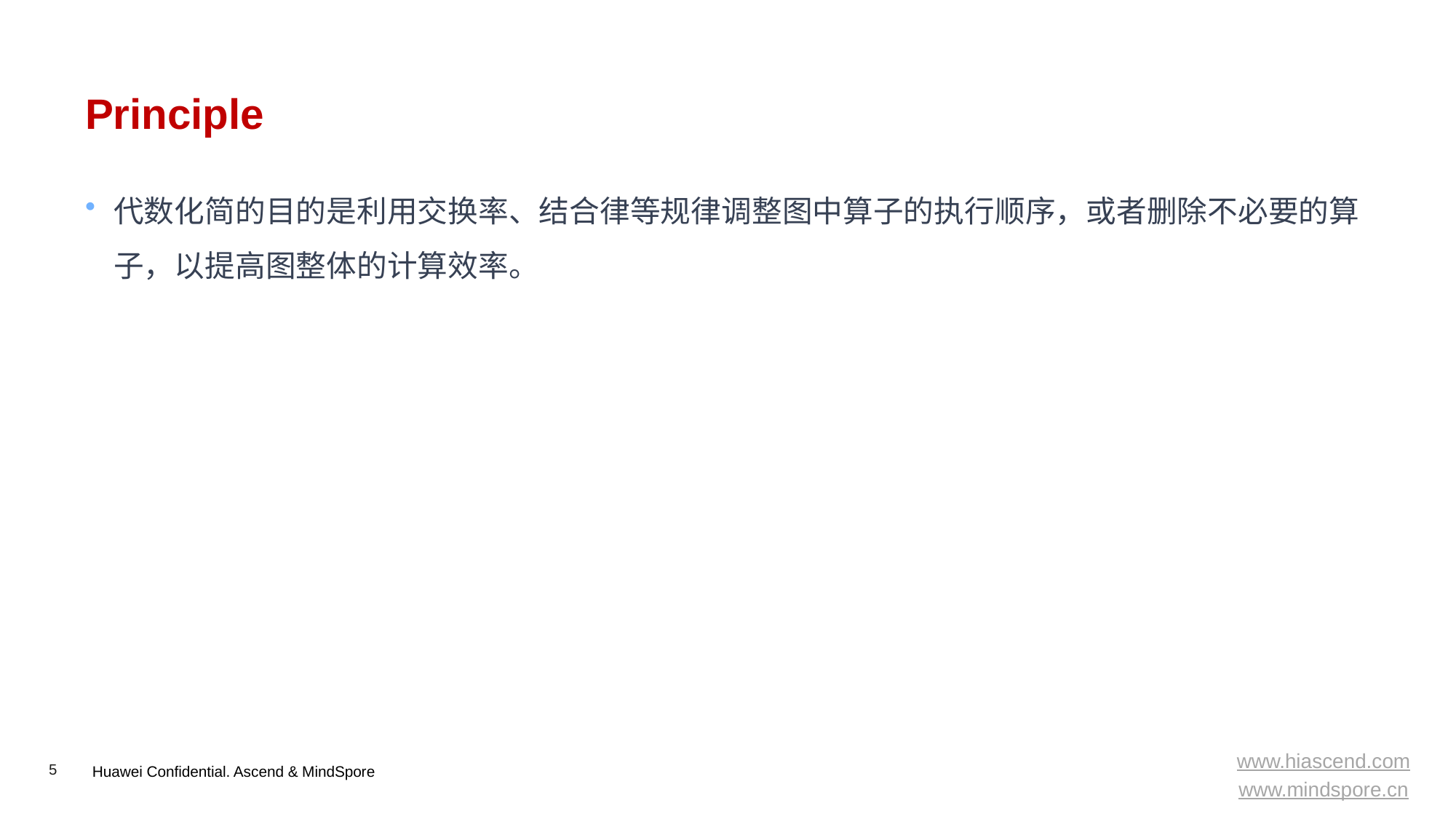

# Principle
代数化简的目的是利用交换率、结合律等规律调整图中算子的执行顺序，或者删除不必要的算子，以提高图整体的计算效率。